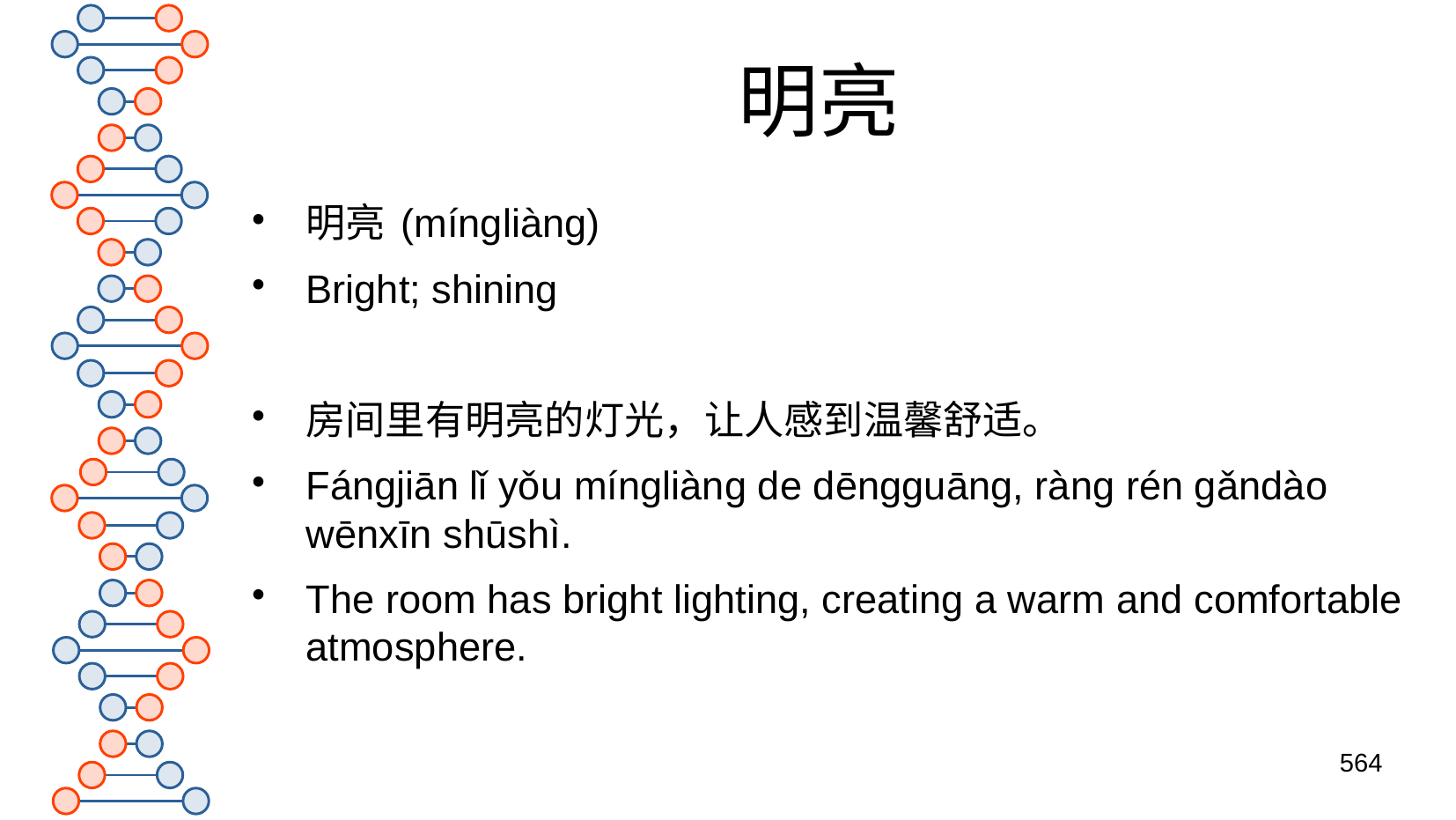

# 明亮
明亮 (míngliàng)
Bright; shining

房间里有明亮的灯光，让人感到温馨舒适。
Fángjiān lǐ yǒu míngliàng de dēngguāng, ràng rén gǎndào wēnxīn shūshì.
The room has bright lighting, creating a warm and comfortable atmosphere.
564